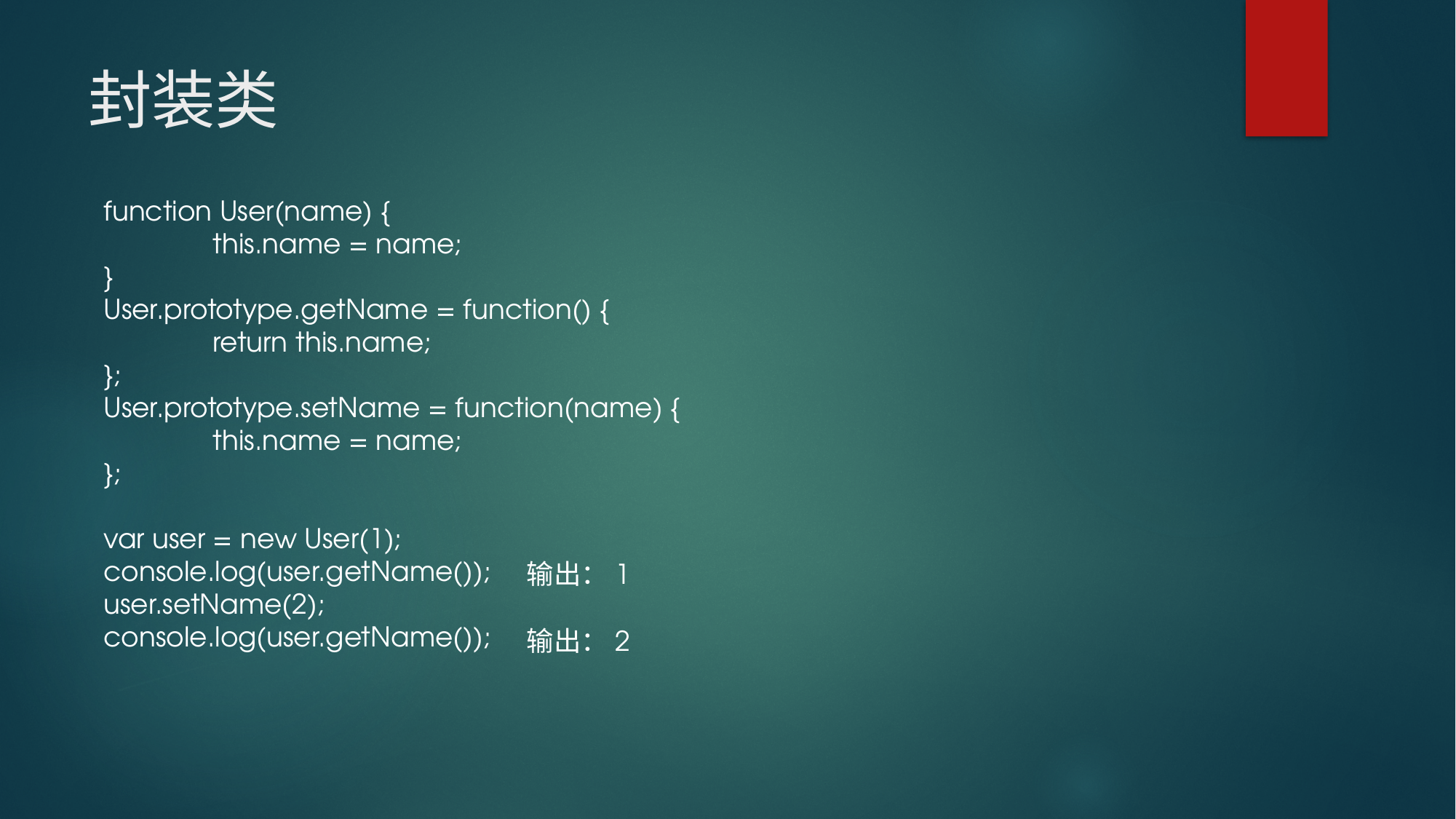

# 封装类
function User(name) {
	this.name = name;
}
User.prototype.getName = function() {
	return this.name;
};
User.prototype.setName = function(name) {
	this.name = name;
};
var user = new User(1);
console.log(user.getName());
user.setName(2);
console.log(user.getName());

输出：1
输出：2